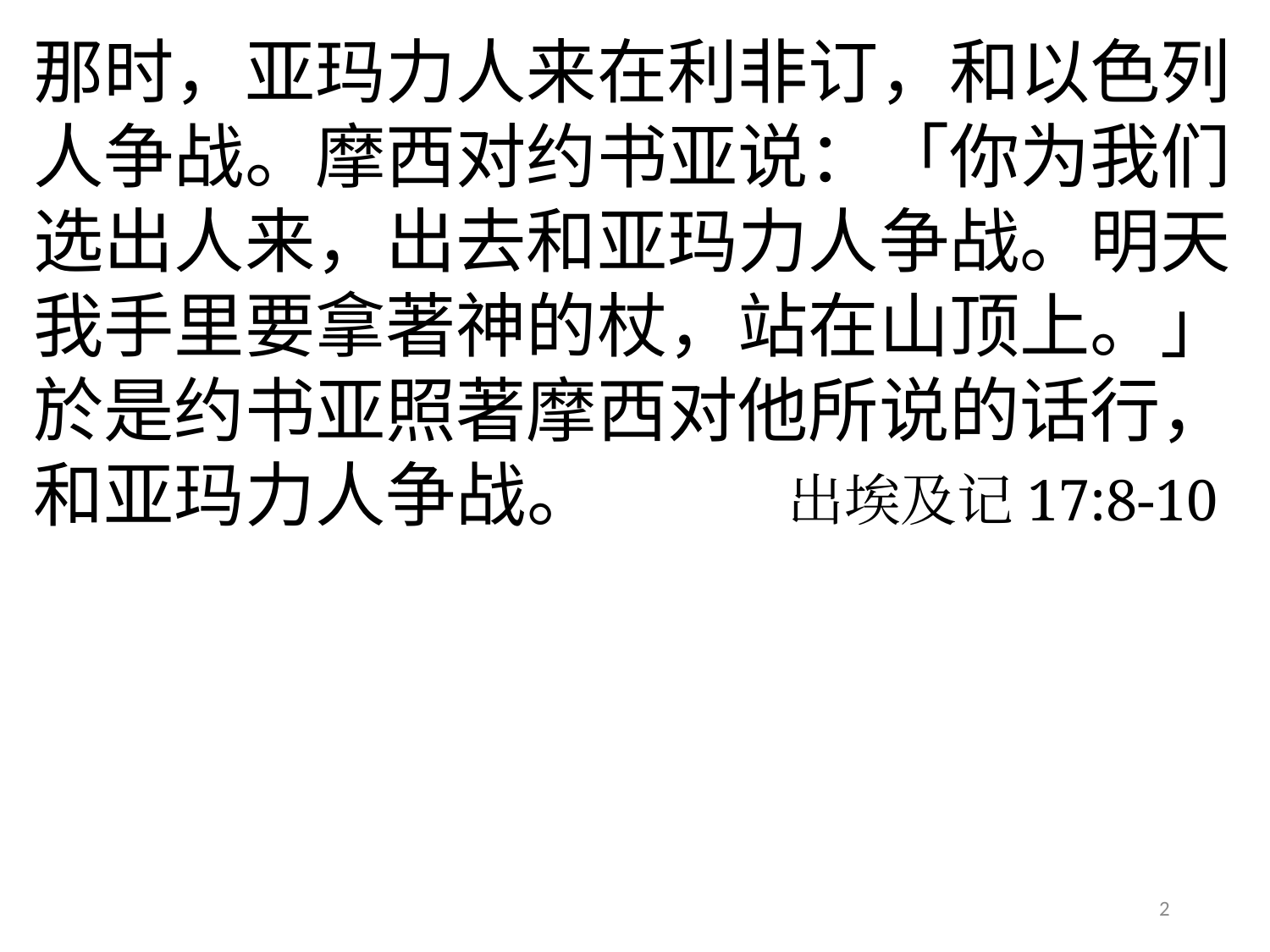

那时，亚玛力人来在利非订，和以色列人争战。摩西对约书亚说：「你为我们选出人来，出去和亚玛力人争战。明天我手里要拿著神的杖，站在山顶上。」於是约书亚照著摩西对他所说的话行，和亚玛力人争战。            出埃及记17:8-10
2